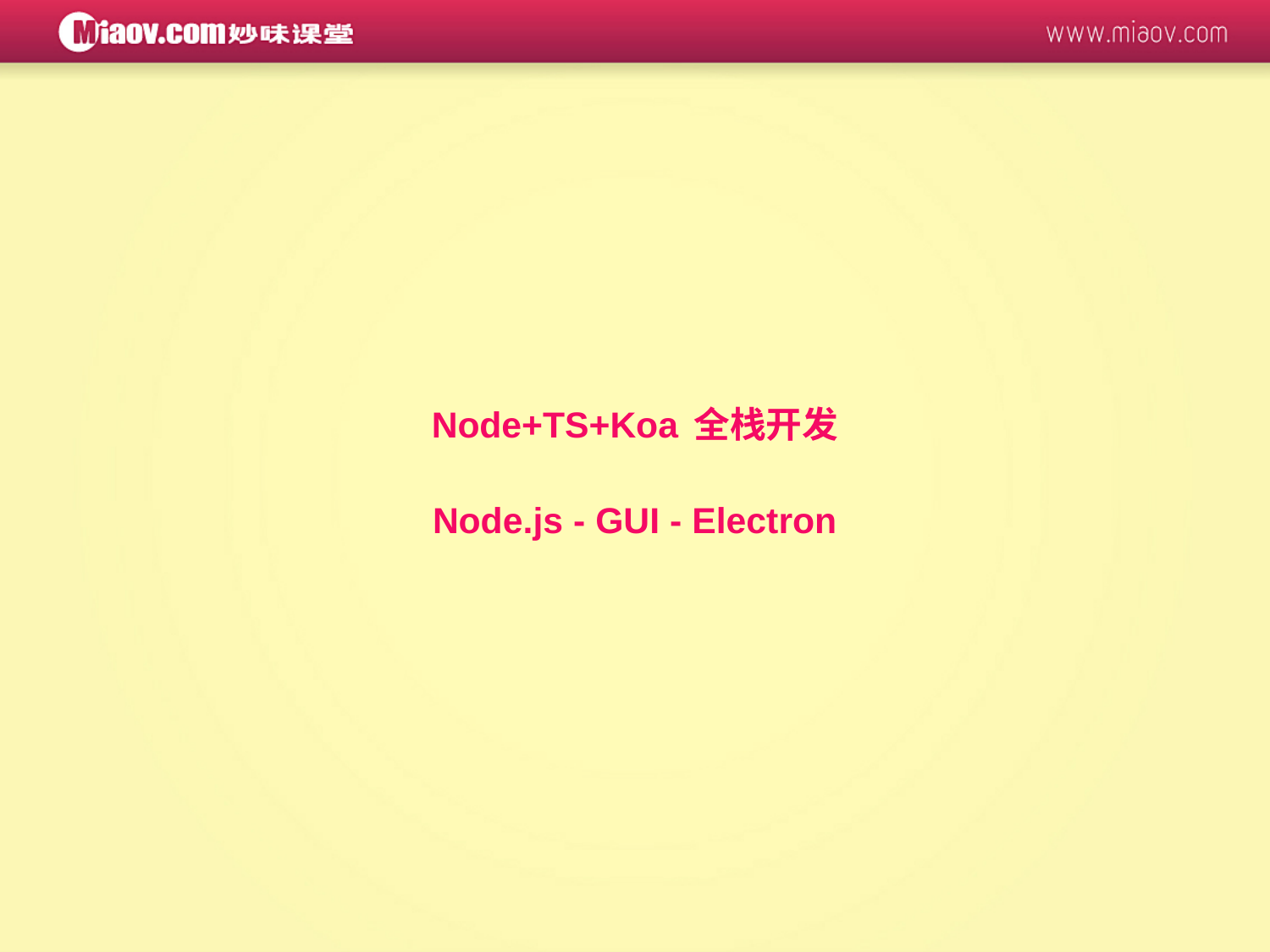

Node+TS+Koa 全栈开发
Node.js - GUI - Electron